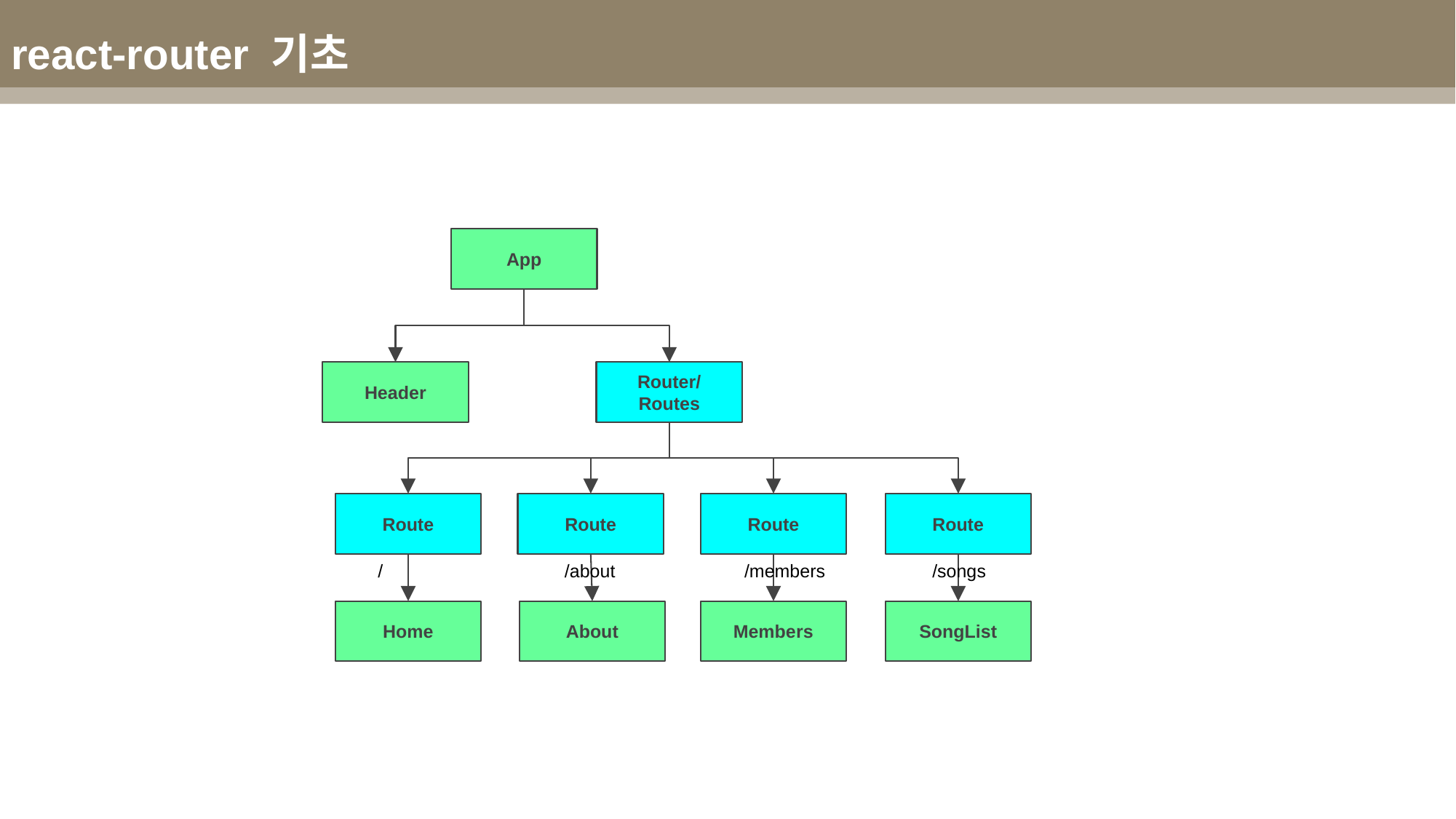

react-router 기초
App
Header
Router/
Routes
Route
Route
Route
Route
/
/about
/members
/songs
Home
About
Members
SongList